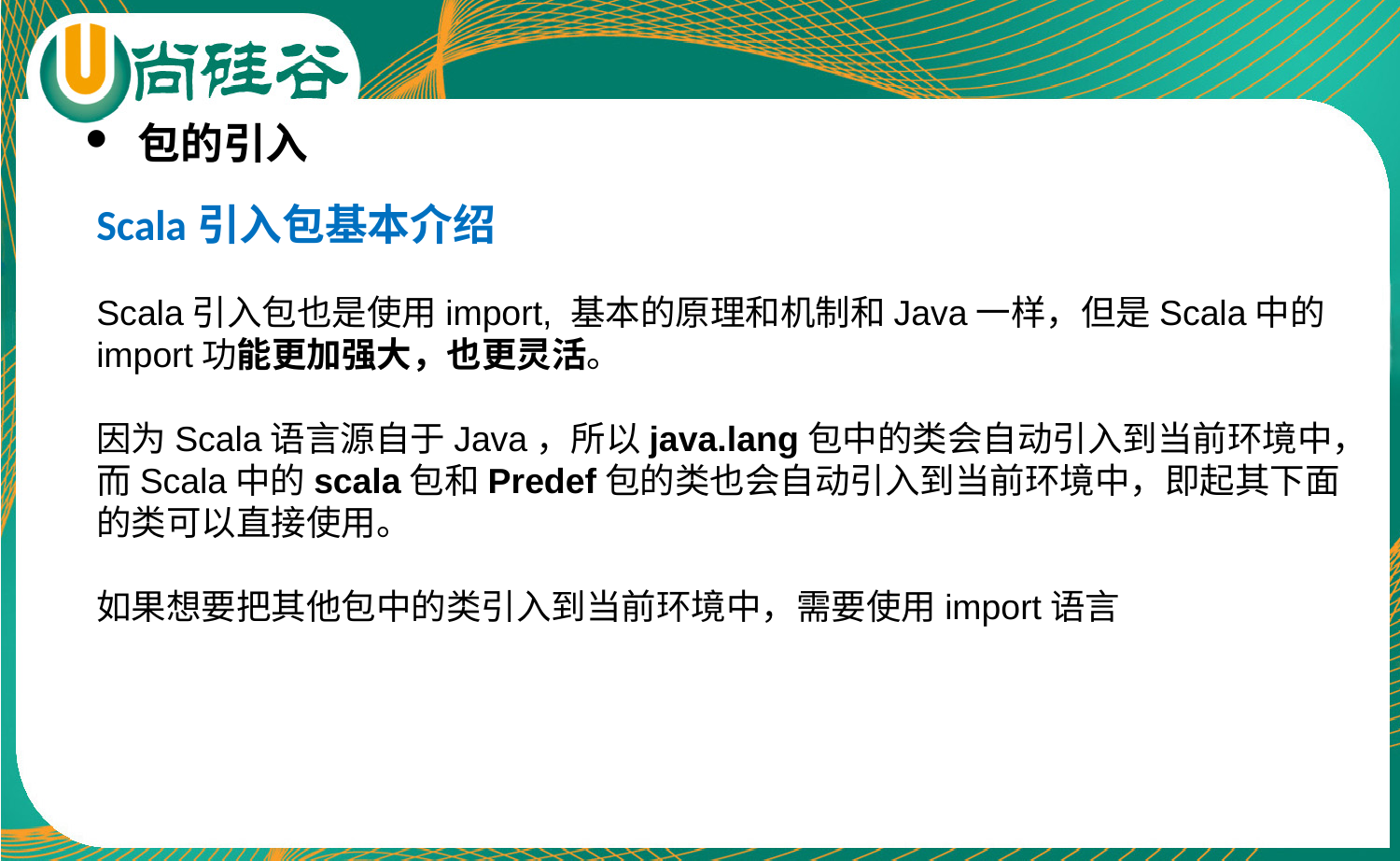

包的引入

Scala引入包基本介绍

Scala引入包也是使用import, 基本的原理和机制和Java一样，但是Scala中的import功能更加强大，也更灵活。

因为Scala语言源自于Java，所以java.lang包中的类会自动引入到当前环境中，而Scala中的scala包和Predef包的类也会自动引入到当前环境中，即起其下面的类可以直接使用。

如果想要把其他包中的类引入到当前环境中，需要使用import语言